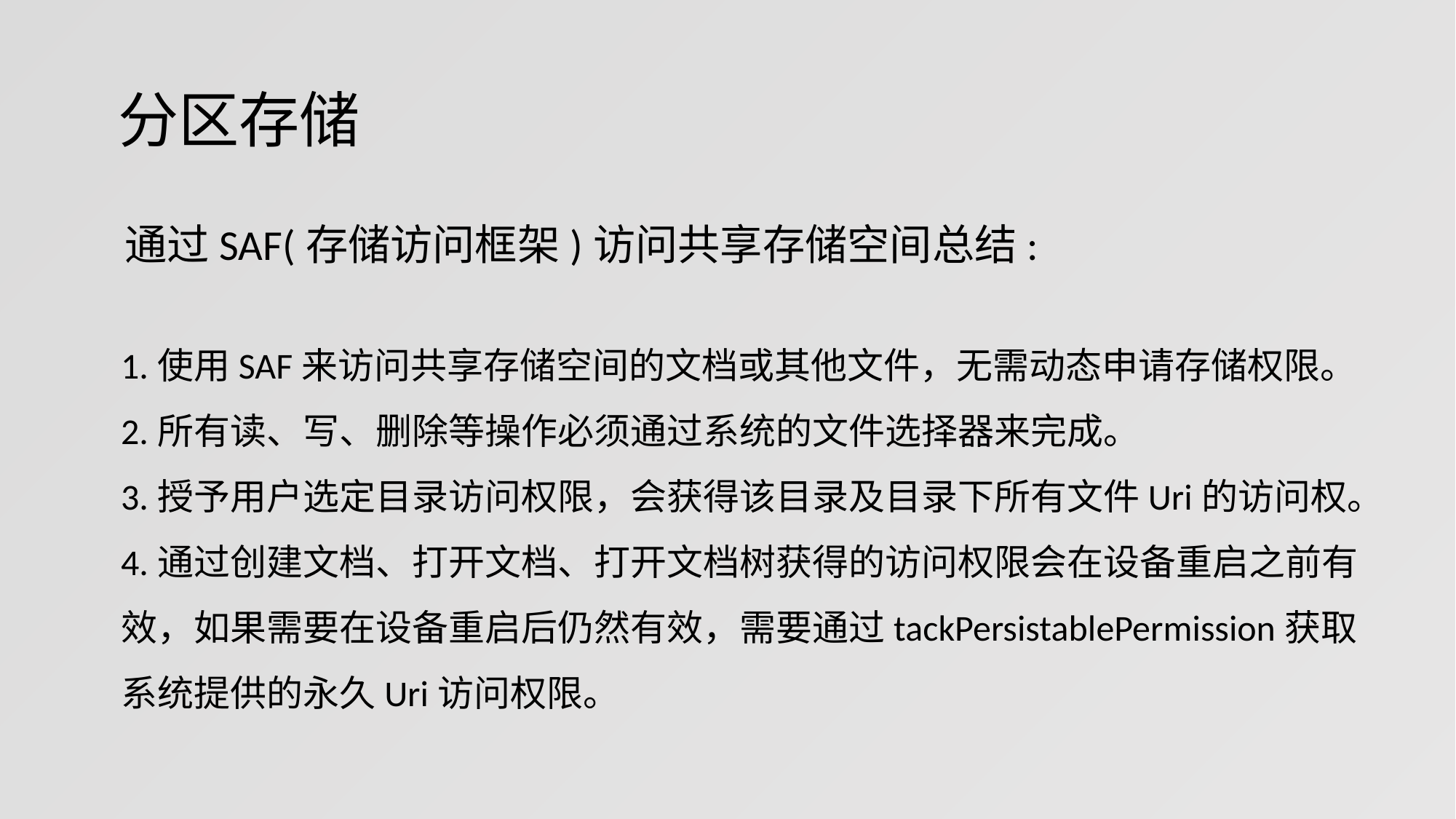

# 分区存储
通过SAF(存储访问框架)访问共享存储空间总结:

1.使用SAF来访问共享存储空间的文档或其他文件，无需动态申请存储权限。
2.所有读、写、删除等操作必须通过系统的文件选择器来完成。
3.授予用户选定目录访问权限，会获得该目录及目录下所有文件Uri的访问权。
4.通过创建文档、打开文档、打开文档树获得的访问权限会在设备重启之前有效，如果需要在设备重启后仍然有效，需要通过tackPersistablePermission获取系统提供的永久Uri访问权限。